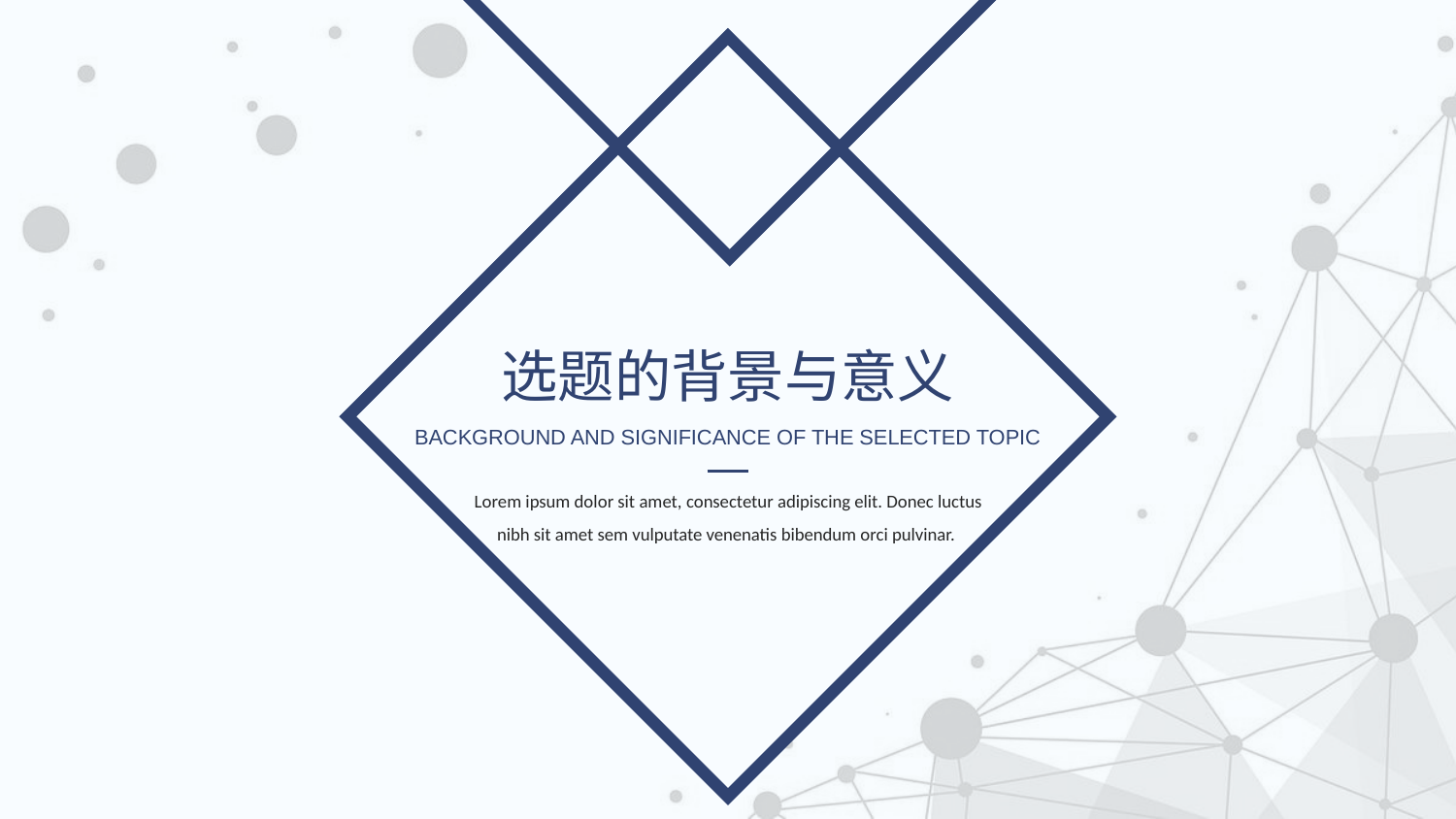

选题的背景与意义
BACKGROUND AND SIGNIFICANCE OF THE SELECTED TOPIC
Lorem ipsum dolor sit amet, consectetur adipiscing elit. Donec luctus nibh sit amet sem vulputate venenatis bibendum orci pulvinar.